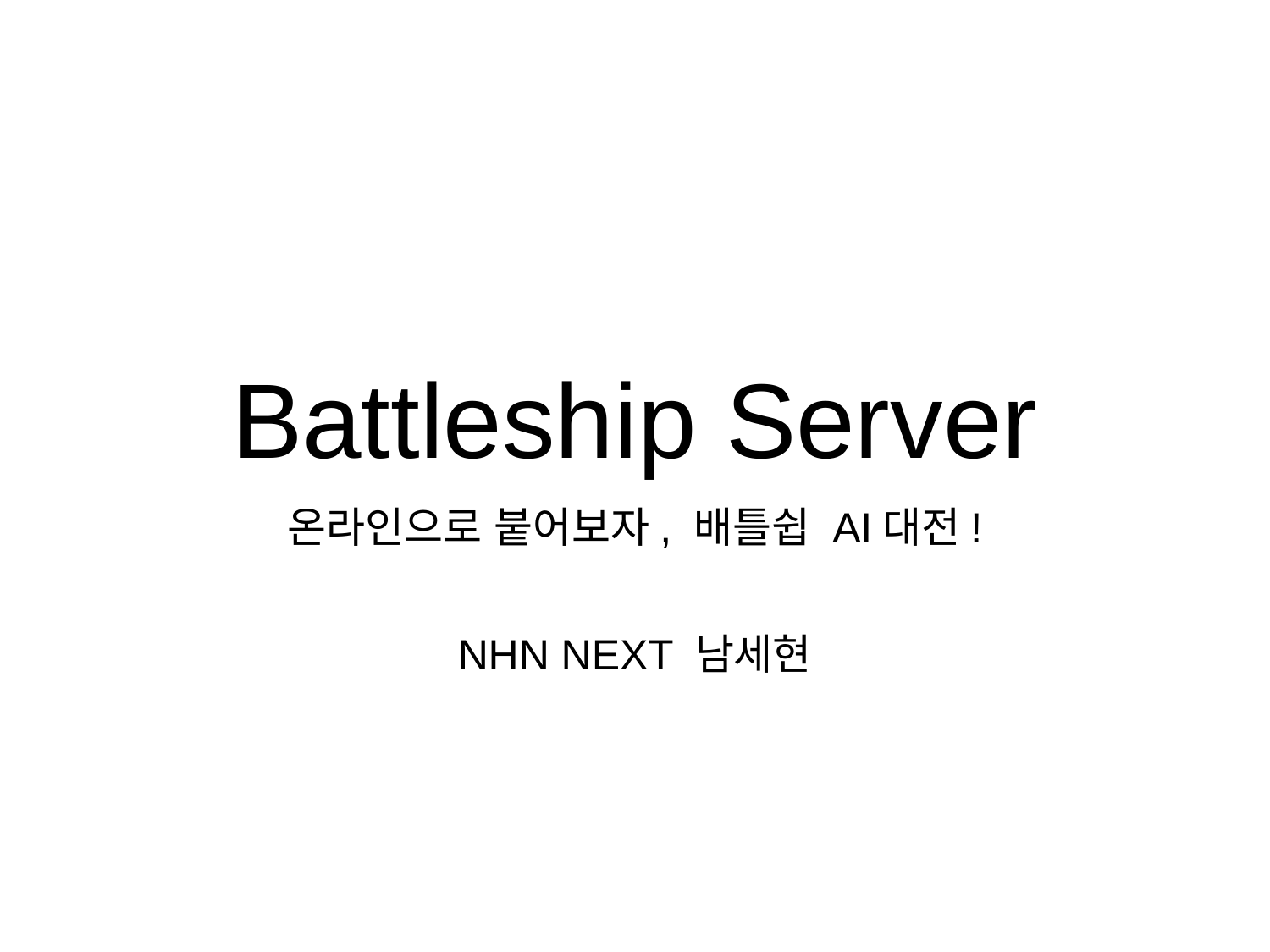

# Battleship Server
온라인으로 붙어보자, 배틀쉽 AI대전!

NHN NEXT 남세현